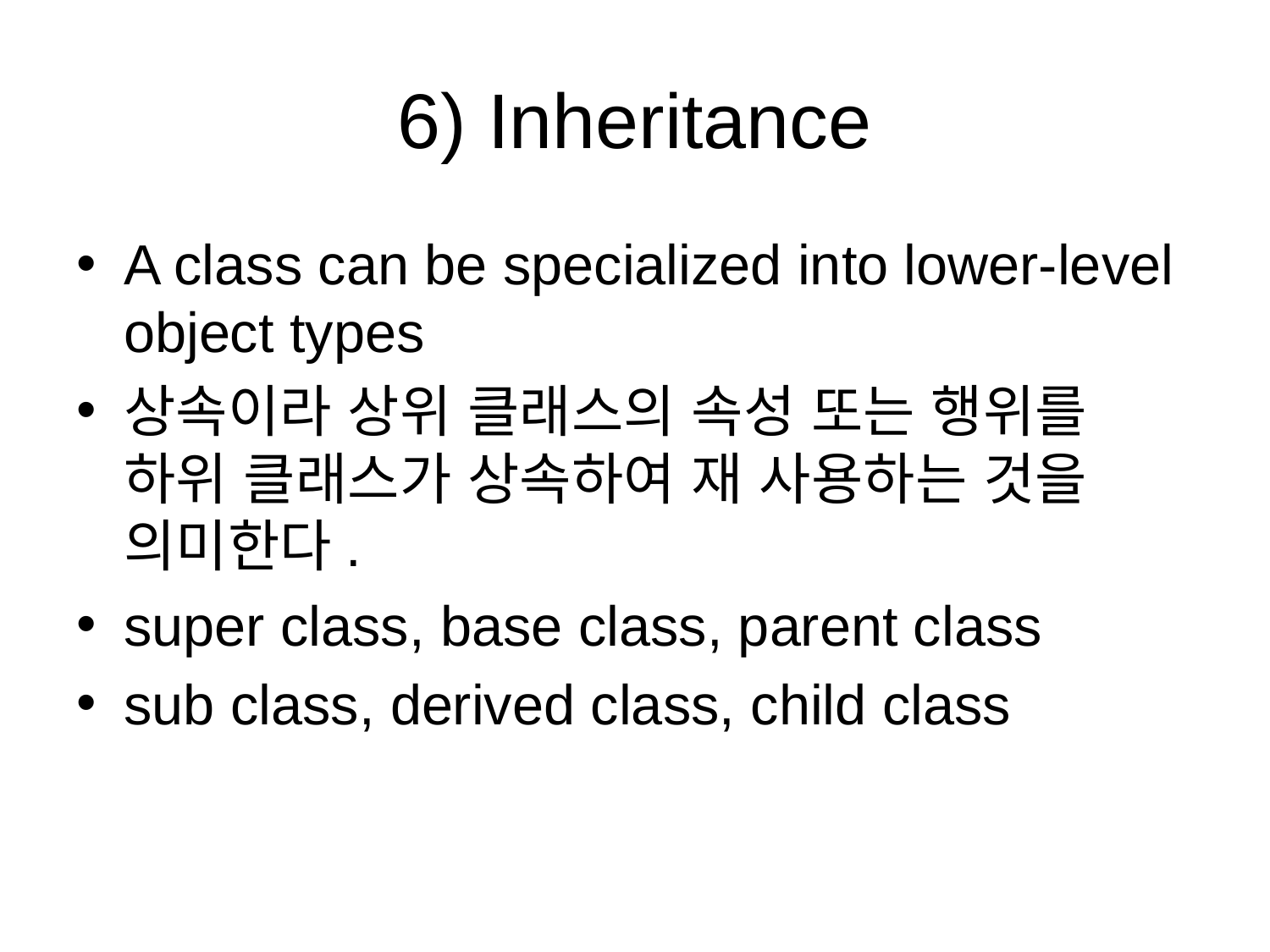

# 6) Inheritance
A class can be specialized into lower-level object types
상속이라 상위 클래스의 속성 또는 행위를 하위 클래스가 상속하여 재 사용하는 것을 의미한다.
super class, base class, parent class
sub class, derived class, child class